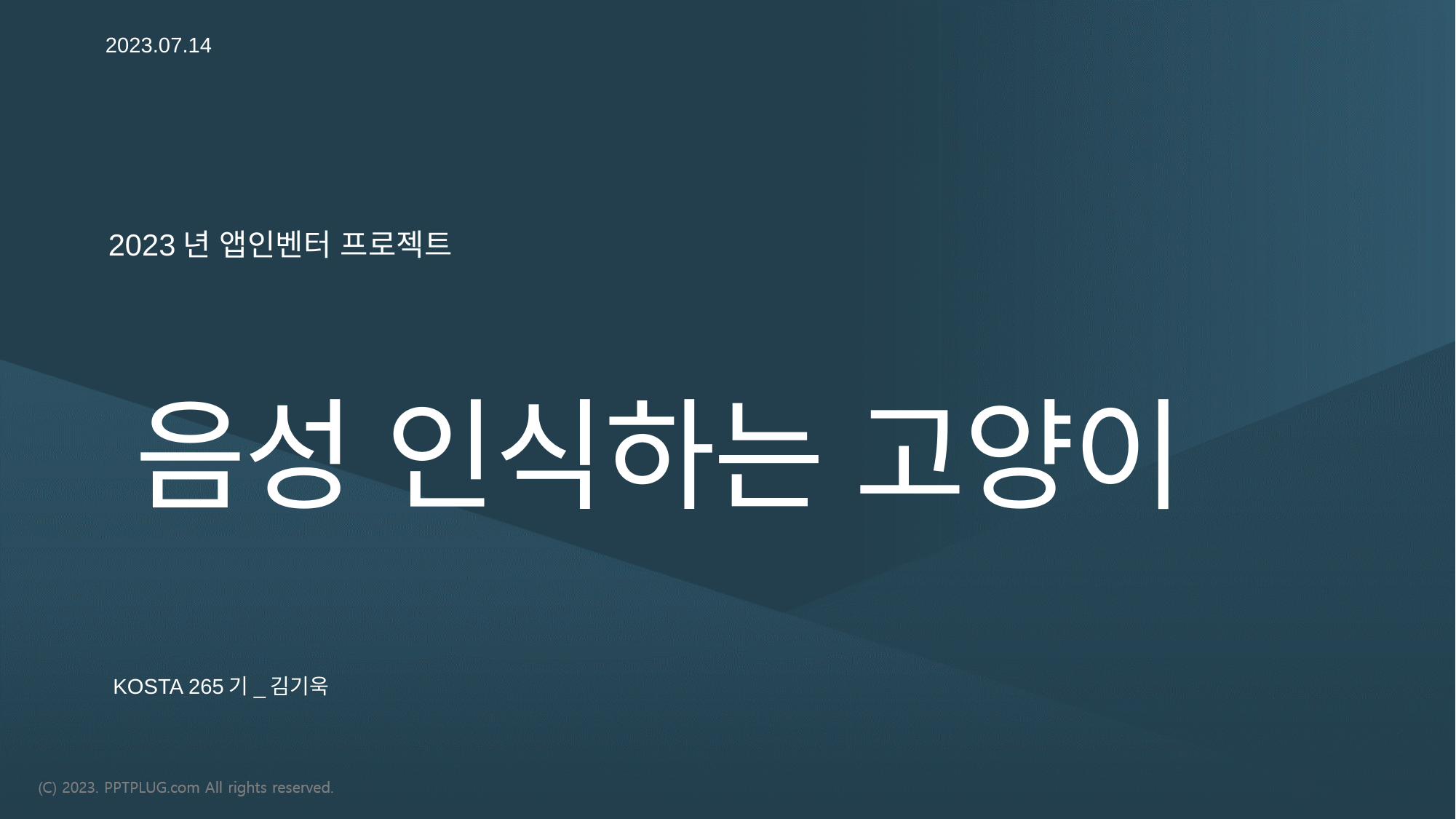

※ 디자인 변경이  안되는 부분은 [보기]- [슬라이드 마스터]에 들어가면 편집 가능합니다.

2023.07.14
2023년 앱인벤터 프로젝트

음성 인식하는 고양이
KOSTA 265기_김기욱